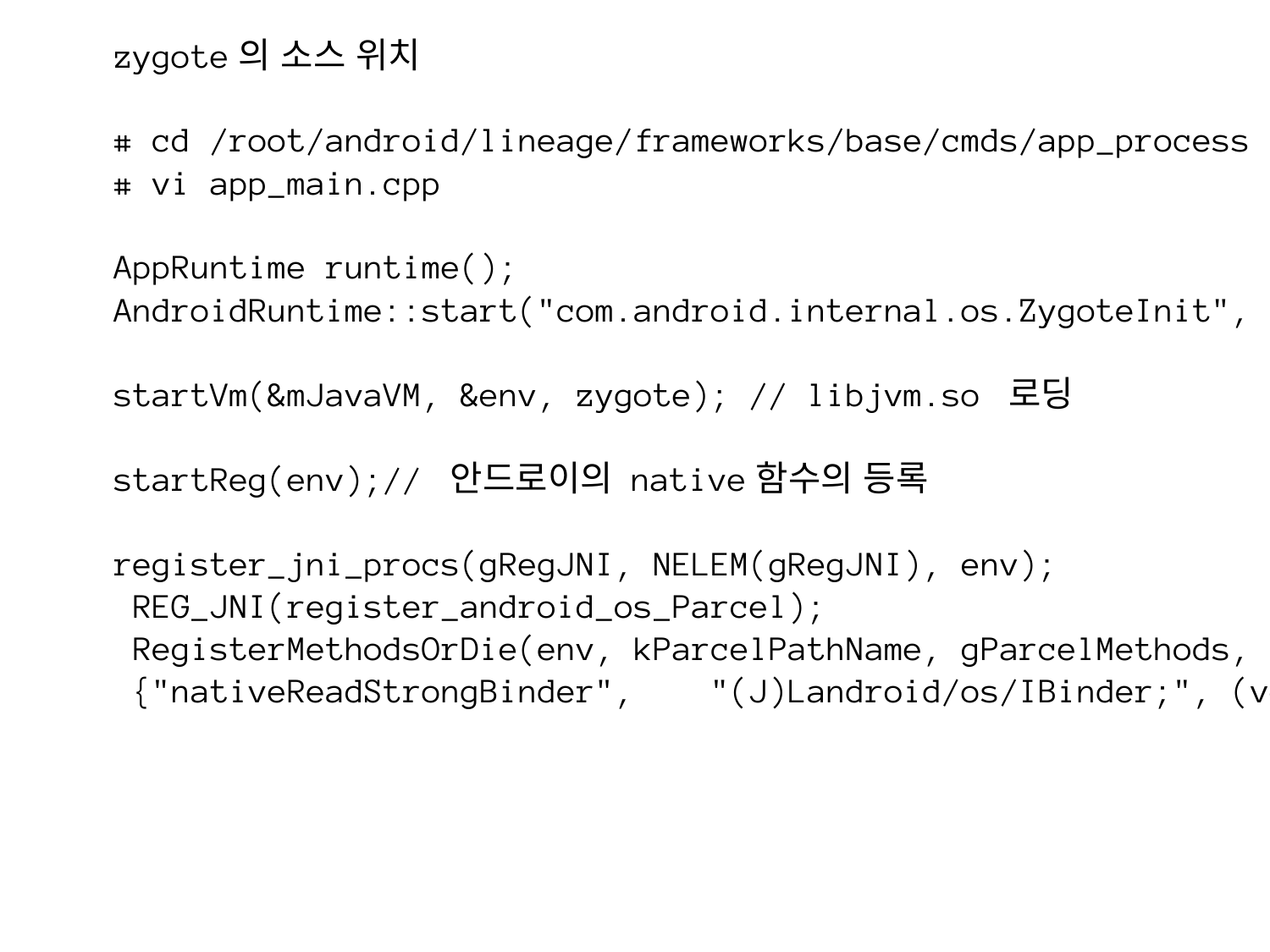

zygote의 소스 위치

# cd /root/android/lineage/frameworks/base/cmds/app_process
# vi app_main.cpp

AppRuntime runtime();
AndroidRuntime::start("com.android.internal.os.ZygoteInit", args, zygote);

startVm(&mJavaVM, &env, zygote); // libjvm.so 로딩

startReg(env);// 안드로이의 native함수의 등록

register_jni_procs(gRegJNI, NELEM(gRegJNI), env);
 REG_JNI(register_android_os_Parcel);
 RegisterMethodsOrDie(env, kParcelPathName, gParcelMethods, NELEM(gParcelMethods));
 {"nativeReadStrongBinder",    "(J)Landroid/os/IBinder;", (void*)android_os_Parcel_readStrongBinder},